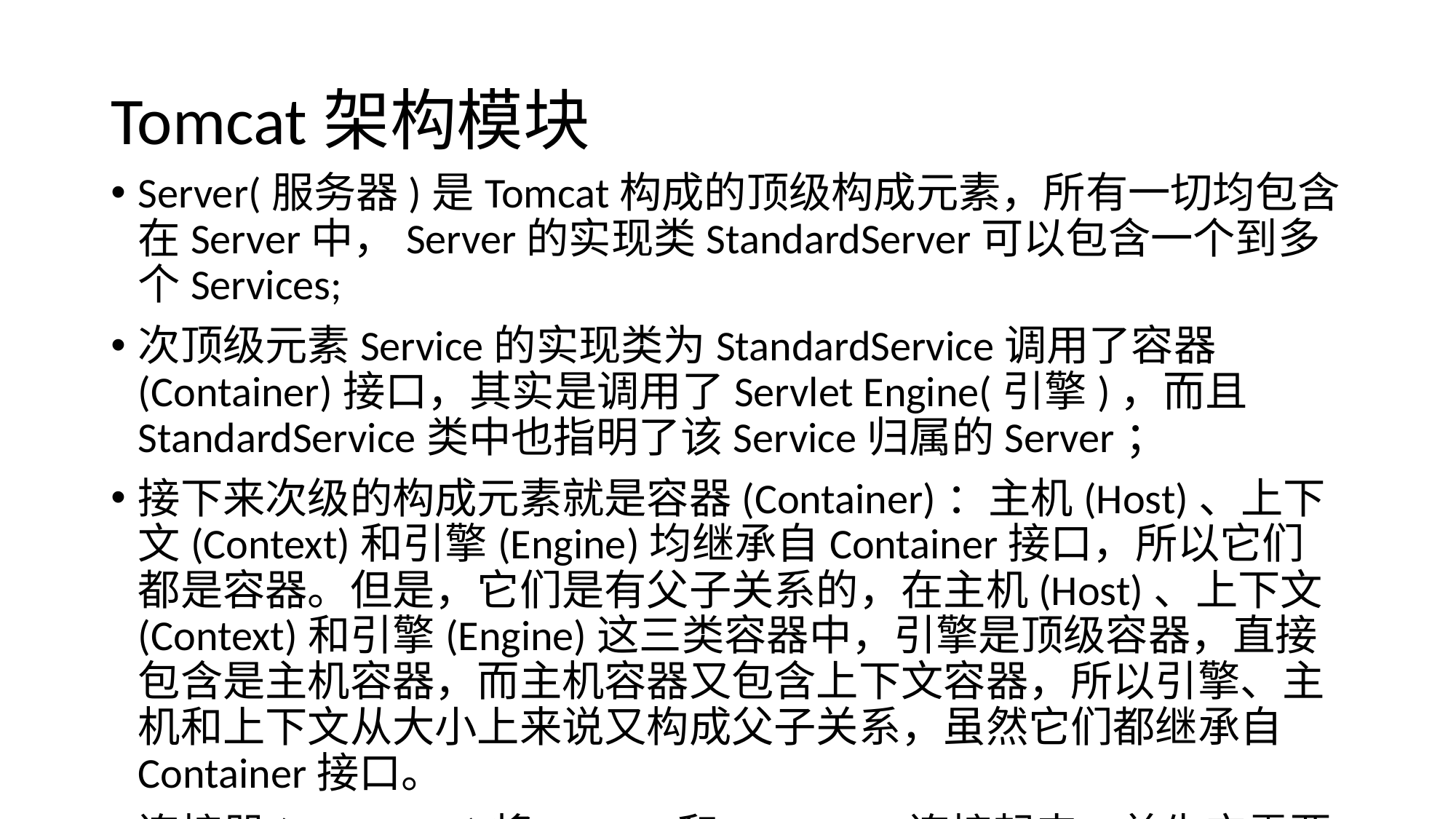

# Tomcat架构模块
Server(服务器)是Tomcat构成的顶级构成元素，所有一切均包含在Server中，Server的实现类StandardServer可以包含一个到多个Services;
次顶级元素Service的实现类为StandardService调用了容器(Container)接口，其实是调用了Servlet Engine(引擎)，而且StandardService类中也指明了该Service归属的Server；
接下来次级的构成元素就是容器(Container)：主机(Host)、上下文(Context)和引擎(Engine)均继承自Container接口，所以它们都是容器。但是，它们是有父子关系的，在主机(Host)、上下文(Context)和引擎(Engine)这三类容器中，引擎是顶级容器，直接包含是主机容器，而主机容器又包含上下文容器，所以引擎、主机和上下文从大小上来说又构成父子关系，虽然它们都继承自Container接口。
连接器(Connector)将Service和Container连接起来，首先它需要注册到一个Service，它的作用就是把来自客户端的请求转发到Container(容器)，这就是它为什么称作连接器的原因。